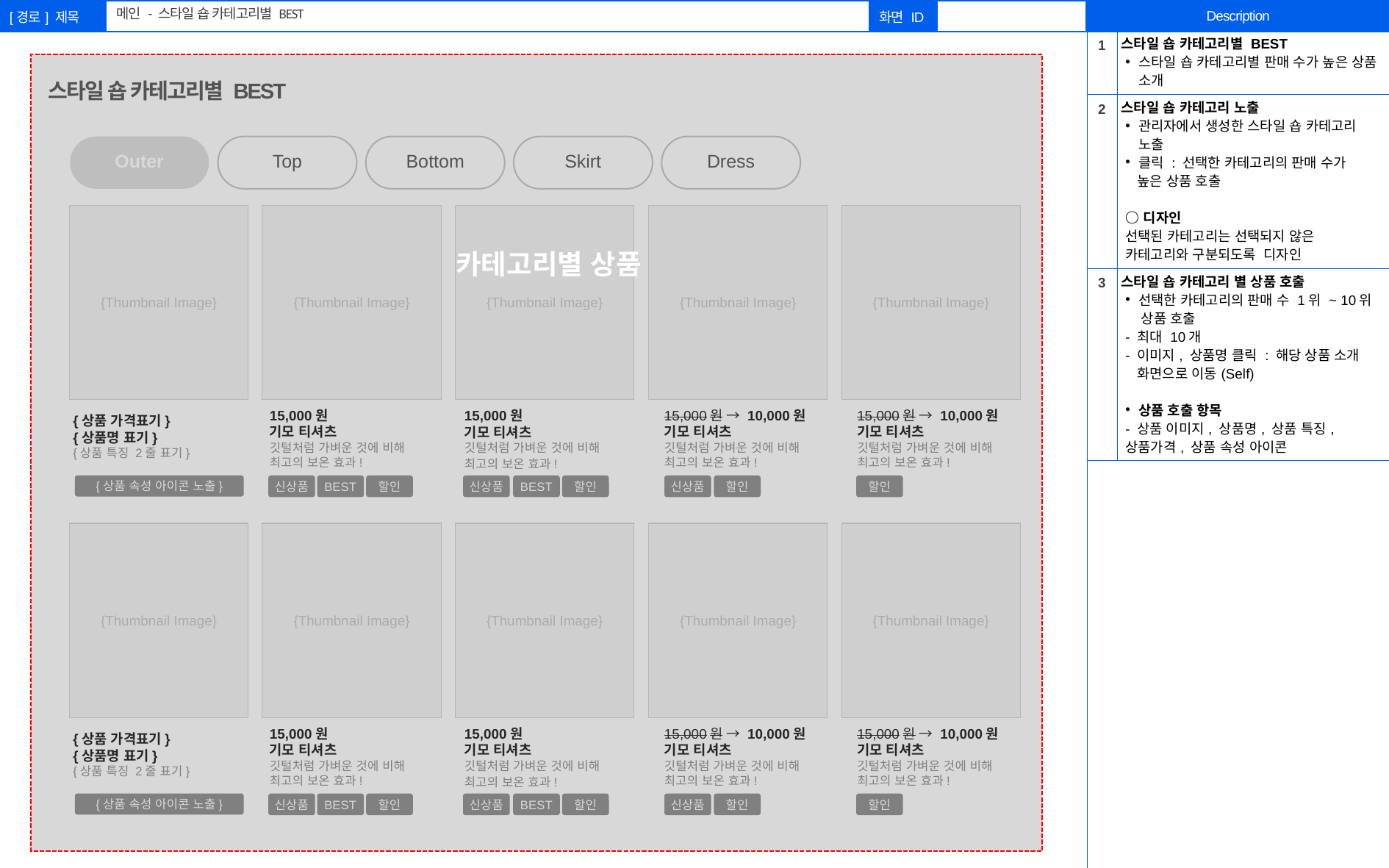

메인 - 스타일 숍 카테고리별 BEST
#
| 1 | 스타일 숍 카테고리별 BEST 스타일 숍 카테고리별 판매 수가 높은 상품 소개 |
| --- | --- |
| 2 | 스타일 숍 카테고리 노출 관리자에서 생성한 스타일 숍 카테고리 노출 클릭 : 선택한 카테고리의 판매 수가 높은 상품 호출 ○디자인 선택된 카테고리는 선택되지 않은 카테고리와 구분되도록 디자인 |
| 3 | 스타일 숍 카테고리 별 상품 호출 선택한 카테고리의 판매 수 1위 ~ 10위 상품 호출 - 최대 10개 - 이미지, 상품명 클릭 : 해당 상품 소개 화면으로 이동(Self) 상품 호출 항목 - 상품 이미지, 상품명, 상품 특징, 상품가격, 상품 속성 아이콘 |
|  |  |

스타일 숍 카테고리별 BEST
Outer
Top
Bottom
Skirt
Dress
{Thumbnail Image}
{Thumbnail Image}
{Thumbnail Image}
{Thumbnail Image}
{Thumbnail Image}
카테고리별 상품
{상품 가격표기}
{상품명 표기}
{상품 특징 2줄 표기}
15,000원
기모 티셔츠
깃털처럼 가벼운 것에 비해
최고의 보온 효과!
15,000원
기모 티셔츠
깃털처럼 가벼운 것에 비해
최고의 보온 효과!
15,000원 → 10,000원
기모 티셔츠
깃털처럼 가벼운 것에 비해
최고의 보온 효과!
15,000원 → 10,000원
기모 티셔츠
깃털처럼 가벼운 것에 비해
최고의 보온 효과!
{상품 속성 아이콘 노출}
신상품
BEST
할인
신상품
BEST
할인
신상품
할인
할인
{Thumbnail Image}
{Thumbnail Image}
{Thumbnail Image}
{Thumbnail Image}
{Thumbnail Image}
{상품 가격표기}
{상품명 표기}
{상품 특징 2줄 표기}
15,000원
기모 티셔츠
깃털처럼 가벼운 것에 비해
최고의 보온 효과!
15,000원
기모 티셔츠
깃털처럼 가벼운 것에 비해
최고의 보온 효과!
15,000원 → 10,000원
기모 티셔츠
깃털처럼 가벼운 것에 비해
최고의 보온 효과!
15,000원 → 10,000원
기모 티셔츠
깃털처럼 가벼운 것에 비해
최고의 보온 효과!
{상품 속성 아이콘 노출}
신상품
BEST
할인
신상품
BEST
할인
신상품
할인
할인